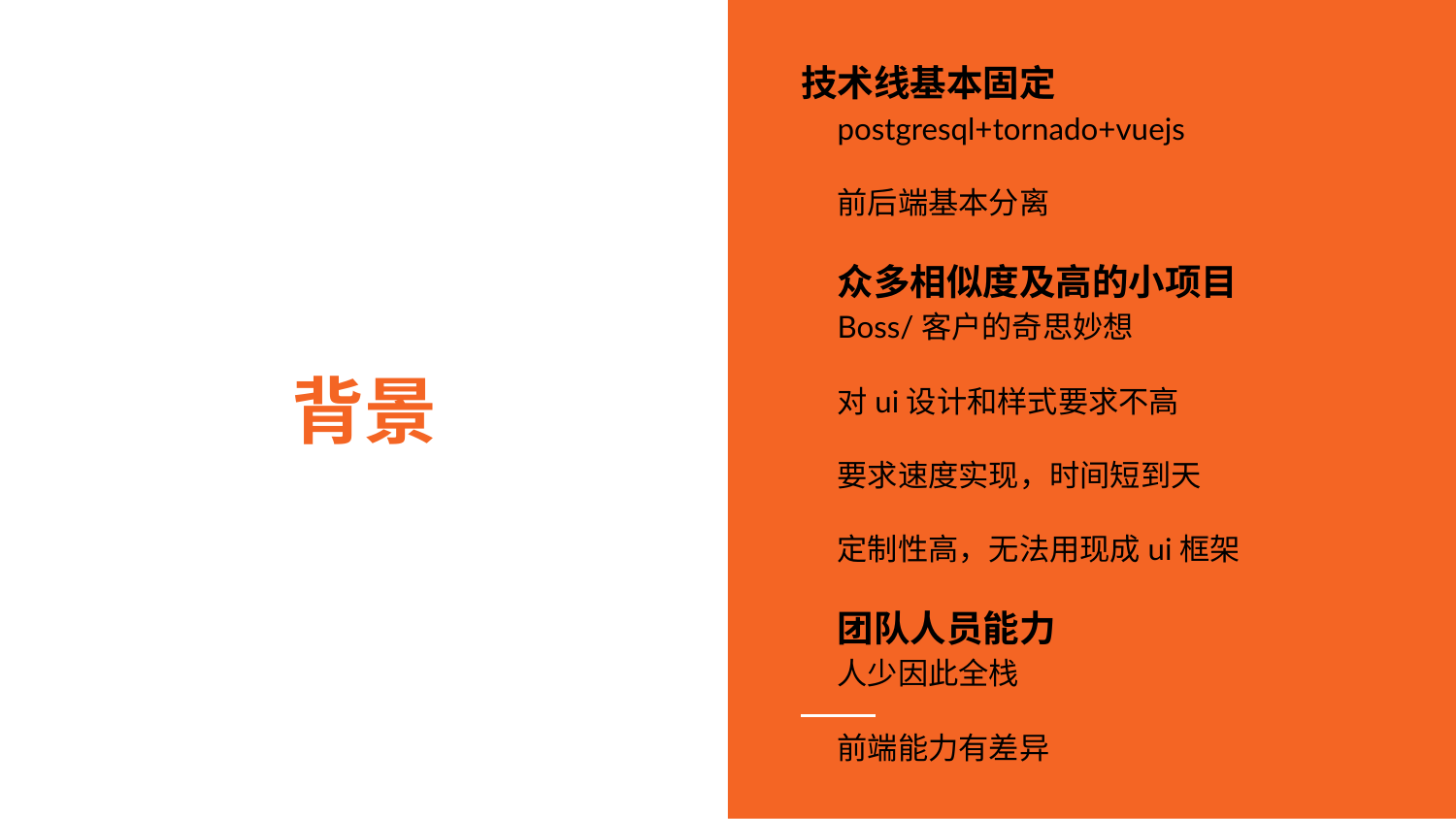

技术线基本固定
postgresql+tornado+vuejs
前后端基本分离
众多相似度及高的小项目
Boss/客户的奇思妙想
对ui设计和样式要求不高
要求速度实现，时间短到天
定制性高，无法用现成ui框架
团队人员能力
人少因此全栈
前端能力有差异
# 背景